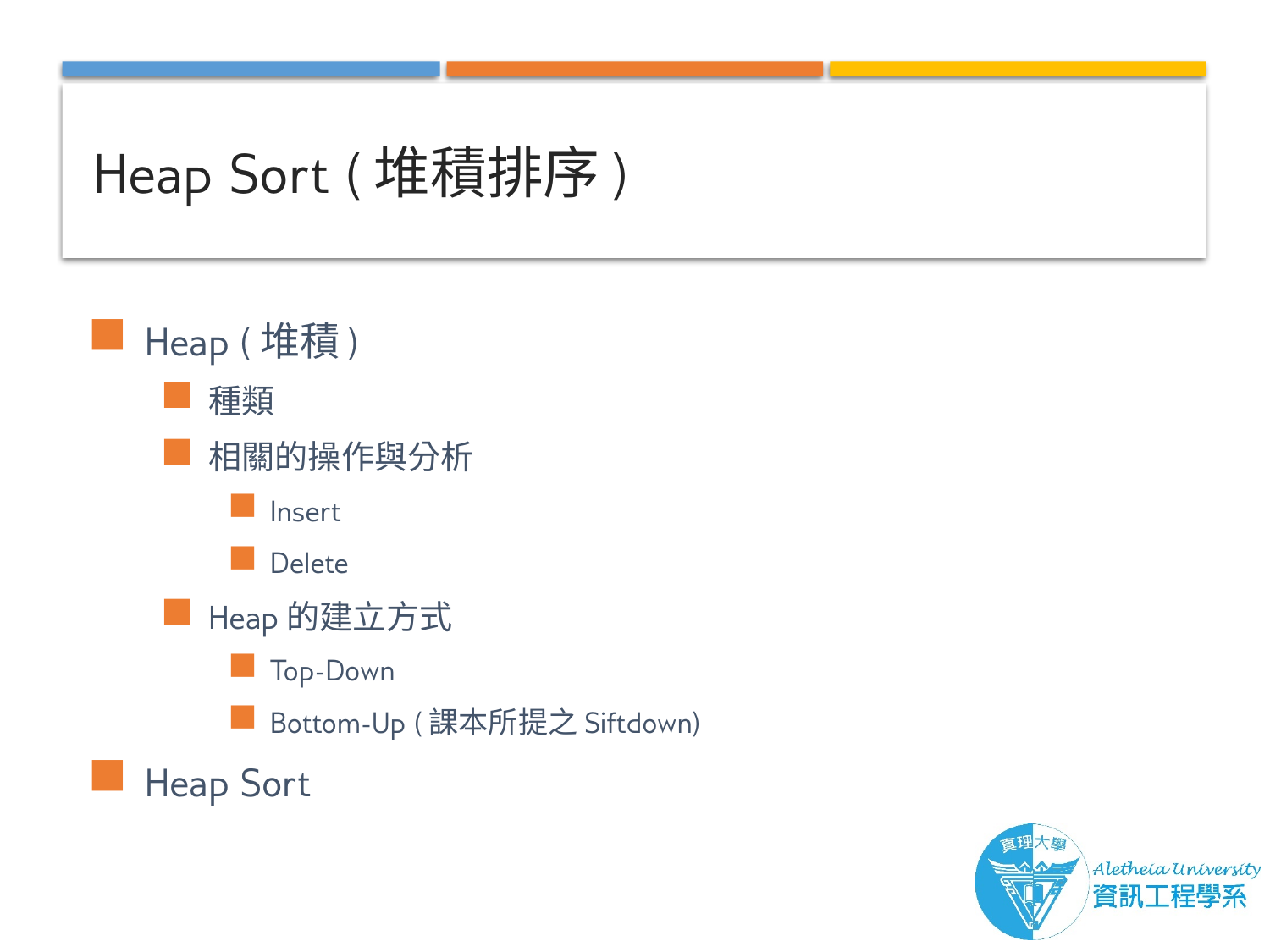

# Heap Sort (堆積排序)
Heap (堆積)
種類
相關的操作與分析
Insert
Delete
Heap的建立方式
Top-Down
Bottom-Up (課本所提之Siftdown)
Heap Sort